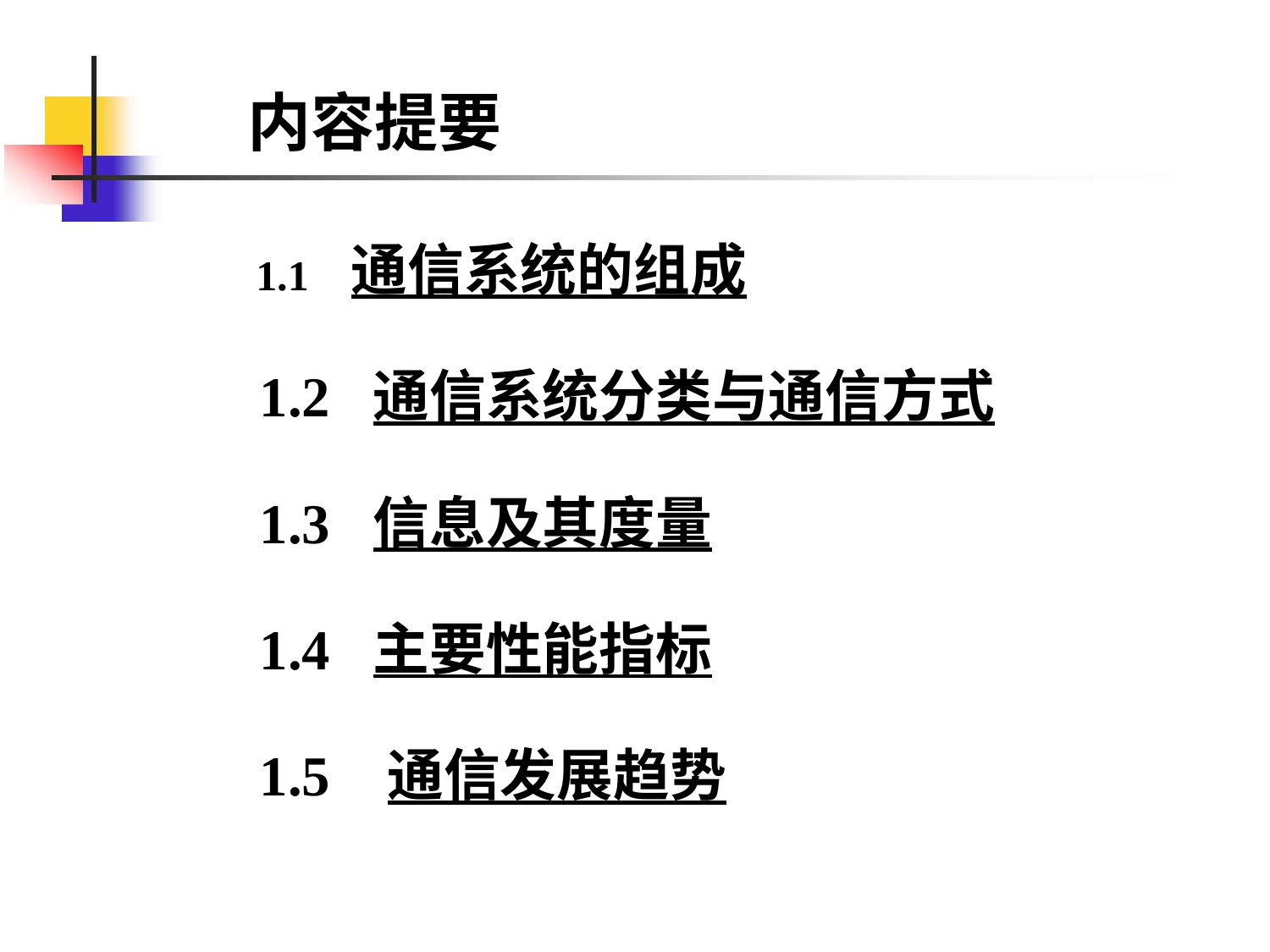

内容提要
     1.1    通信系统的组成
    1.2   通信系统分类与通信方式
    1.3   信息及其度量
    1.4   主要性能指标
    1.5    通信发展趋势